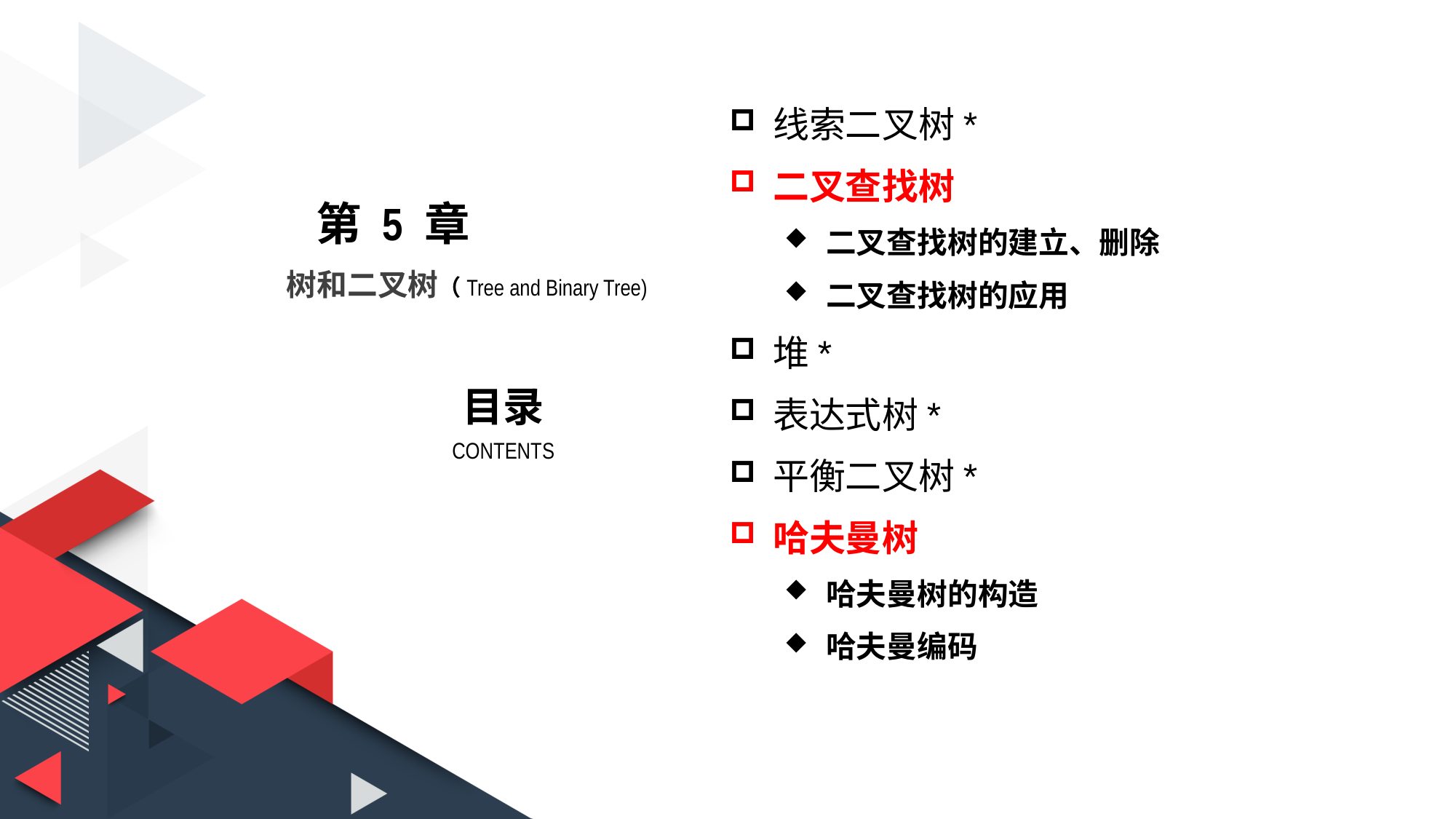

线索二叉树*
二叉查找树
二叉查找树的建立、删除
二叉查找树的应用
堆*
表达式树*
平衡二叉树*
哈夫曼树
哈夫曼树的构造
哈夫曼编码

第 5 章
树和二叉树（Tree and Binary Tree)
目录
CONTENTS